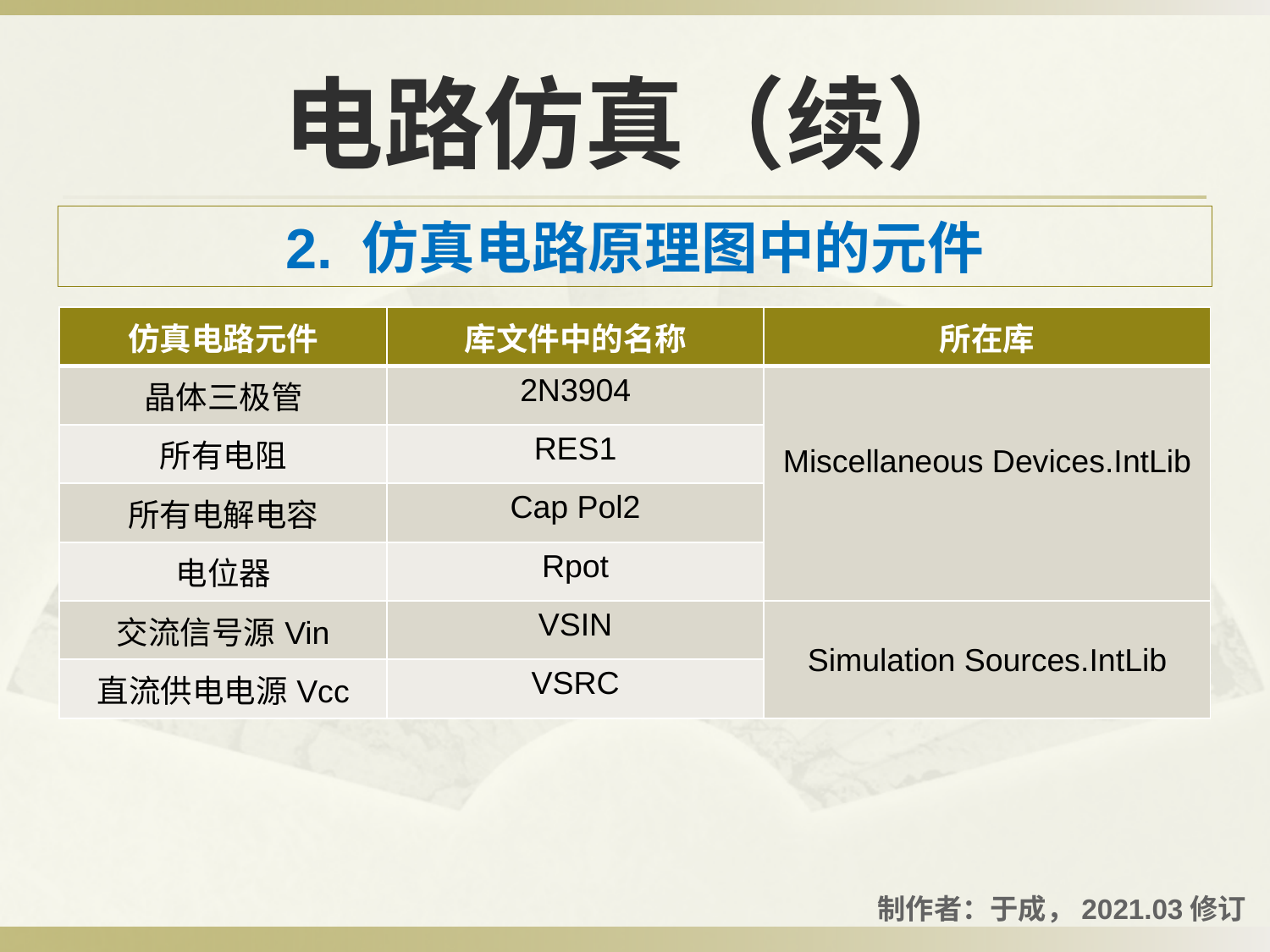

# 电路仿真（续）
2. 仿真电路原理图中的元件
| 仿真电路元件 | 库文件中的名称 | 所在库 |
| --- | --- | --- |
| 晶体三极管 | 2N3904 | Miscellaneous Devices.IntLib |
| 所有电阻 | RES1 |  |
| 所有电解电容 | Cap Pol2 |  |
| 电位器 | Rpot |  |
| 交流信号源Vin | VSIN | Simulation Sources.IntLib |
| 直流供电电源Vcc | VSRC |  |
制作者：于成，2021.03修订